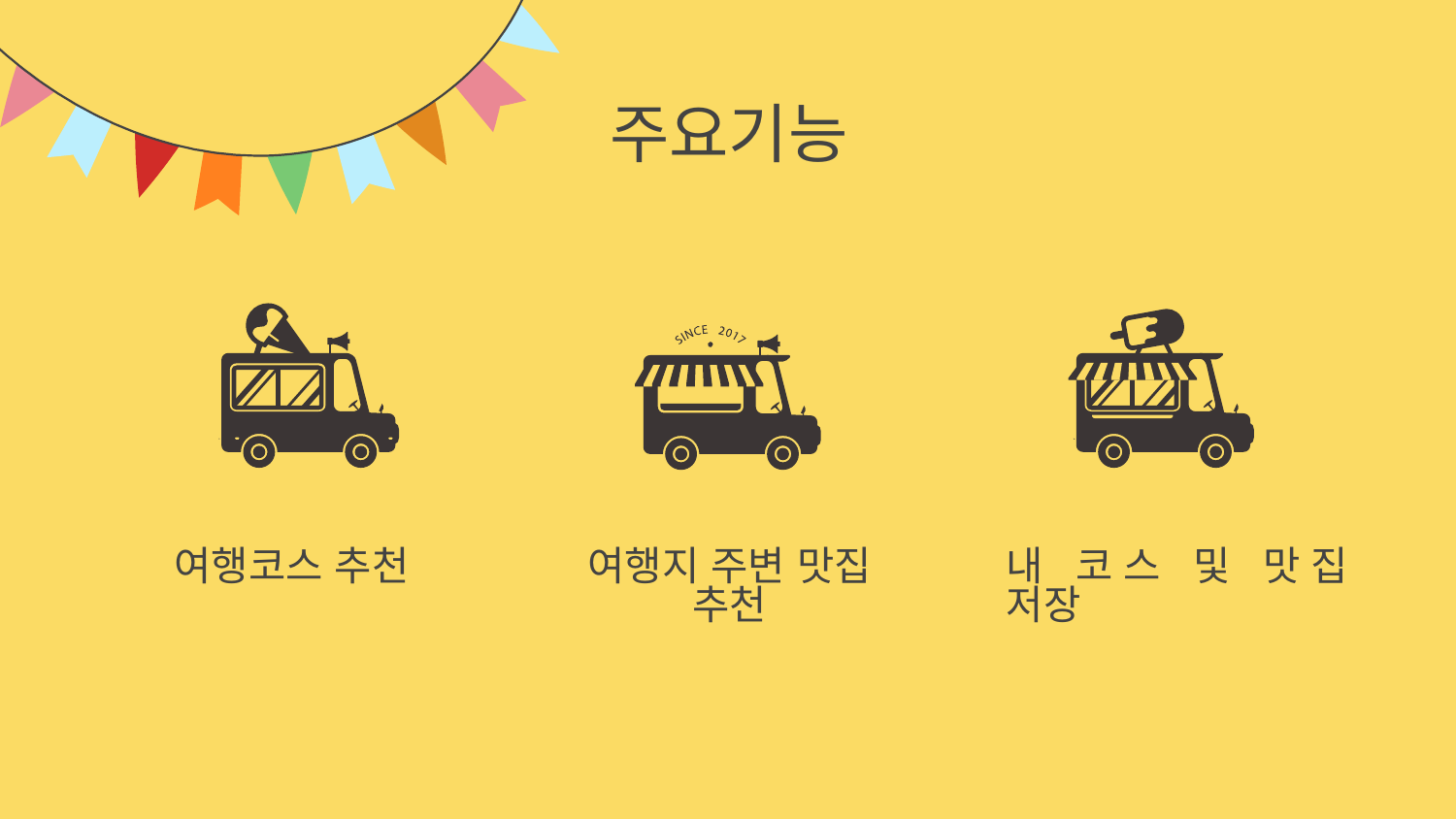

# 주요기능

여행코스 추천
여행지 주변 맛집 추천
내 코스 및 맛집 저장